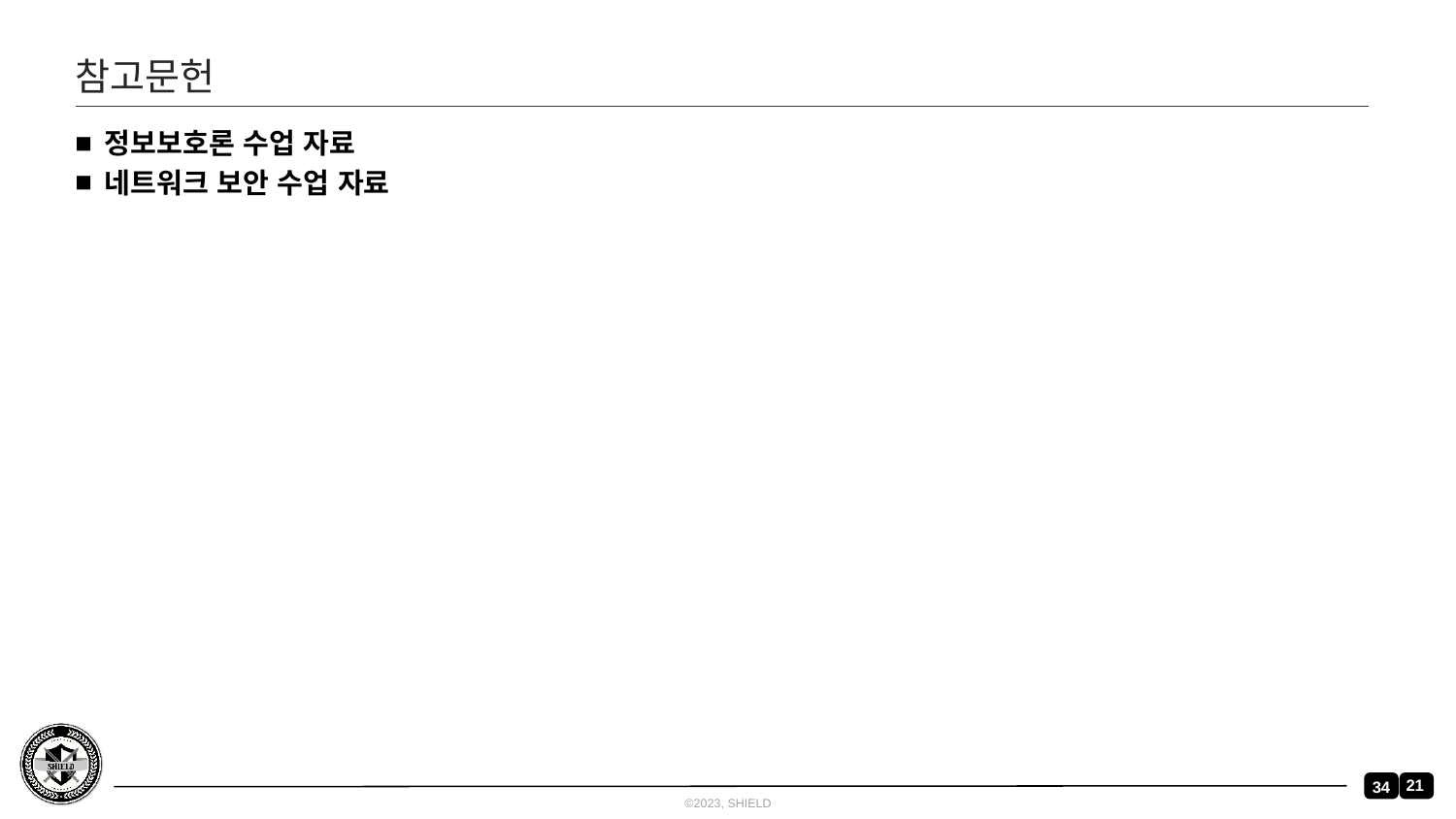

# 참고문헌
정보보호론 수업 자료
네트워크 보안 수업 자료